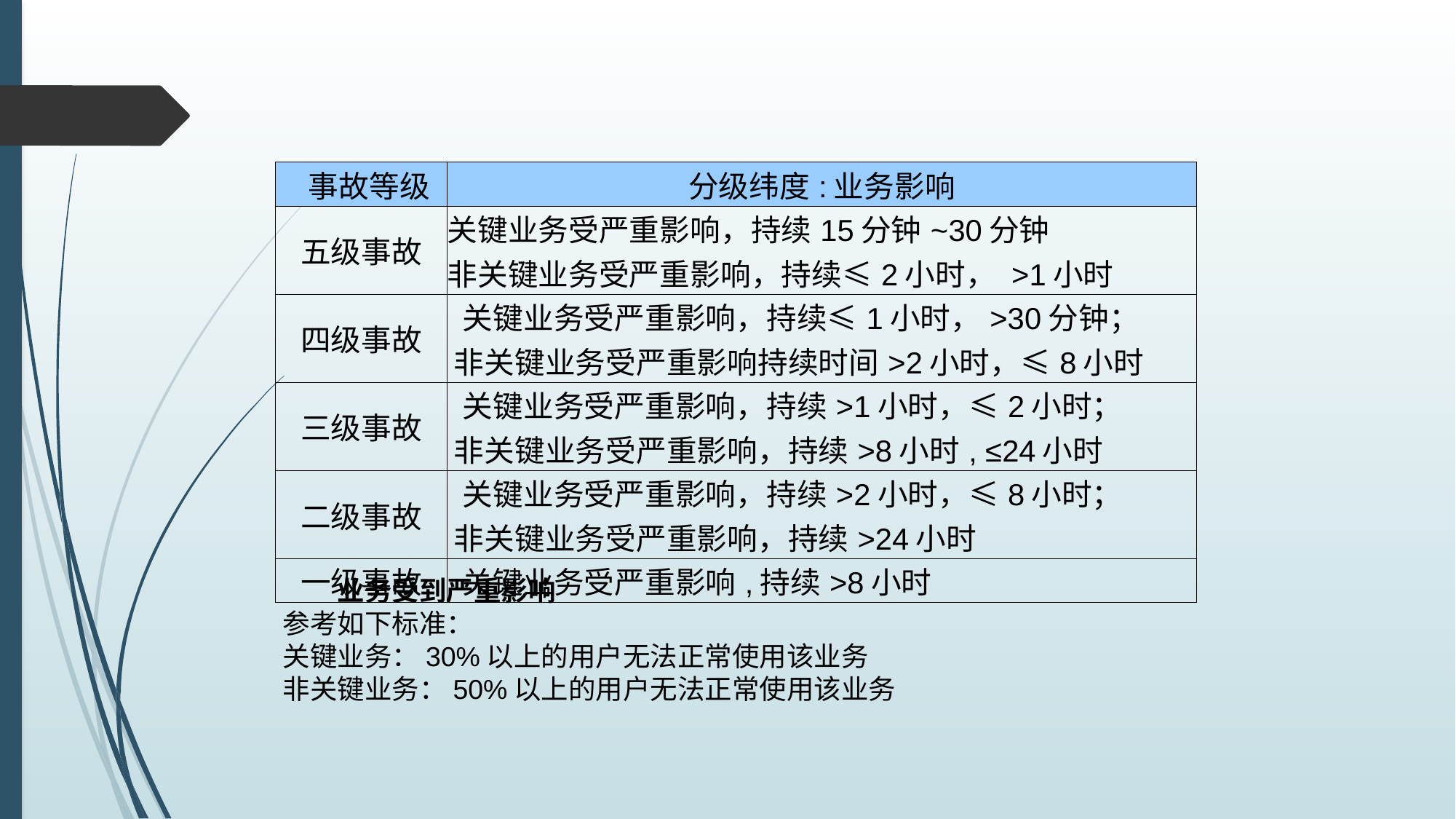

| 事故等级 | 分级纬度:业务影响 |
| --- | --- |
| 五级事故 | 关键业务受严重影响，持续15分钟~30分钟 非关键业务受严重影响，持续≤2小时， >1小时 |
| 四级事故 | 关键业务受严重影响，持续≤1小时，>30分钟； 非关键业务受严重影响持续时间>2小时，≤8小时 |
| 三级事故 | 关键业务受严重影响，持续>1小时，≤2小时； 非关键业务受严重影响，持续>8小时, ≤24小时 |
| 二级事故 | 关键业务受严重影响，持续>2小时，≤8小时； 非关键业务受严重影响，持续>24小时 |
| 一级事故 | 关键业务受严重影响,持续>8小时 |
业务受到严重影响
参考如下标准：
关键业务：30%以上的用户无法正常使用该业务
非关键业务：50%以上的用户无法正常使用该业务